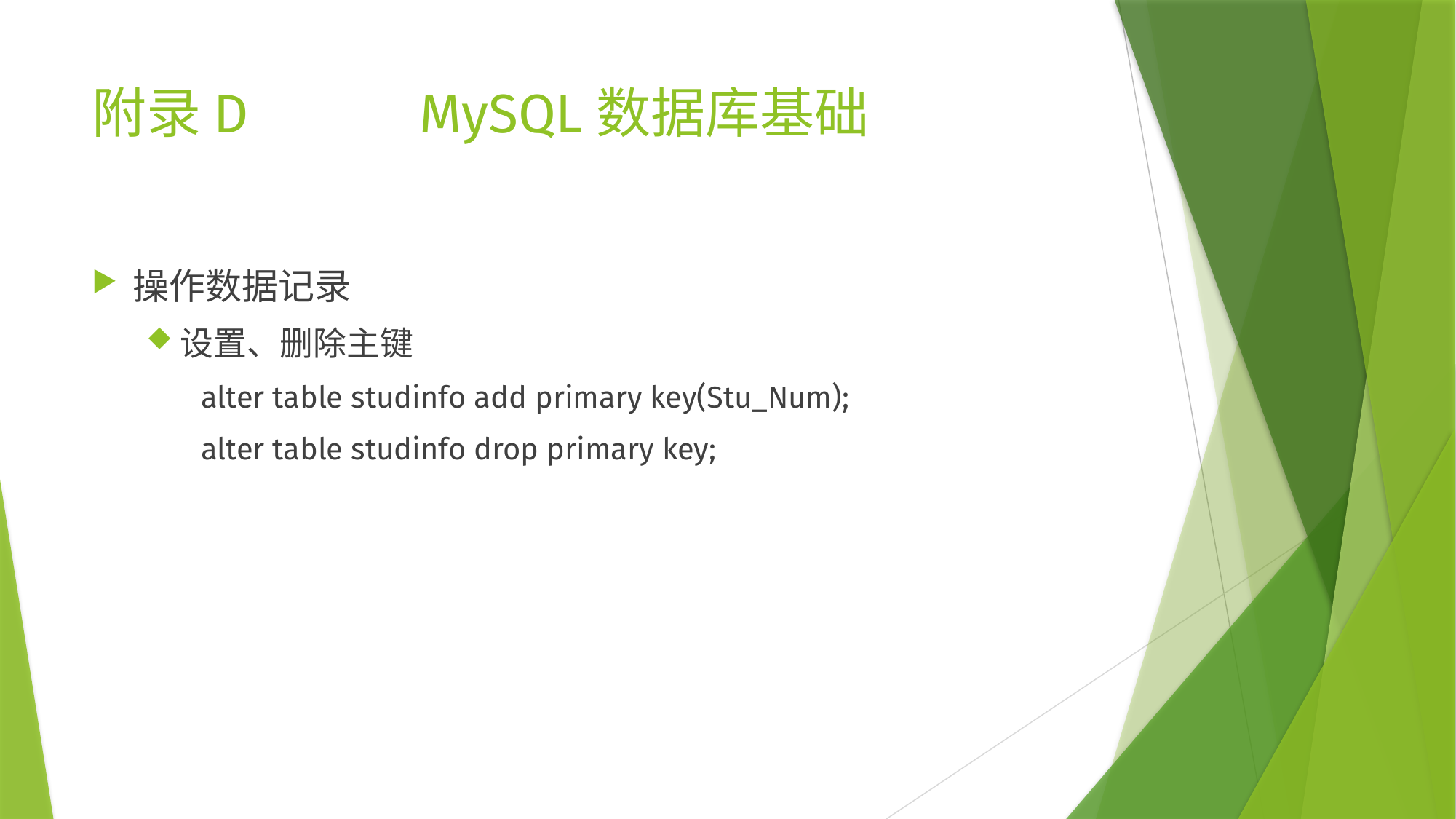

# 附录D		MySQL数据库基础
操作数据记录
设置、删除主键
alter table studinfo add primary key(Stu_Num);
alter table studinfo drop primary key;